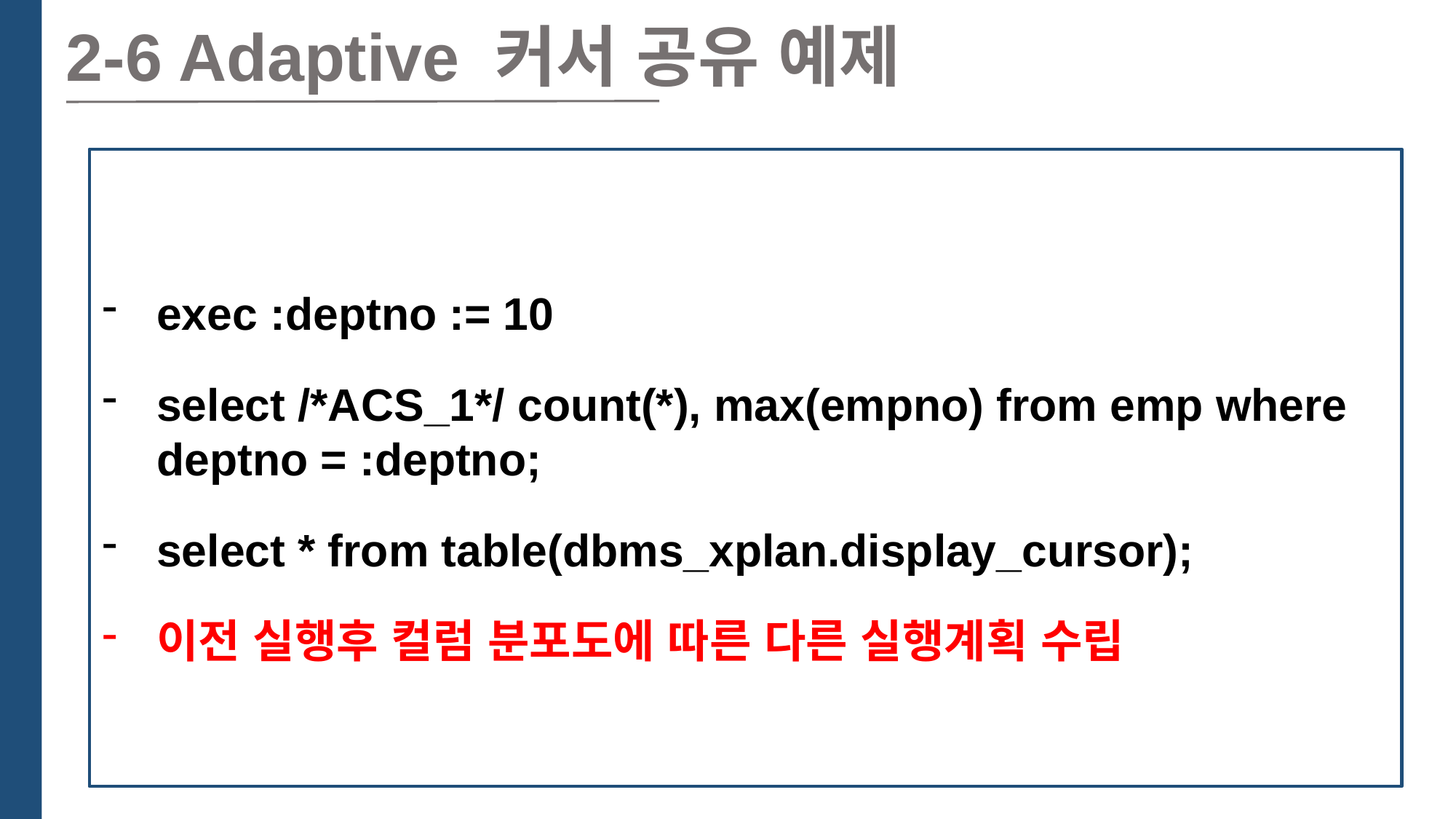

2-6 Adaptive 커서 공유 예제
exec :deptno := 10
select /*ACS_1*/ count(*), max(empno) from emp where deptno = :deptno;
select * from table(dbms_xplan.display_cursor);
이전 실행후 컬럼 분포도에 따른 다른 실행계획 수립